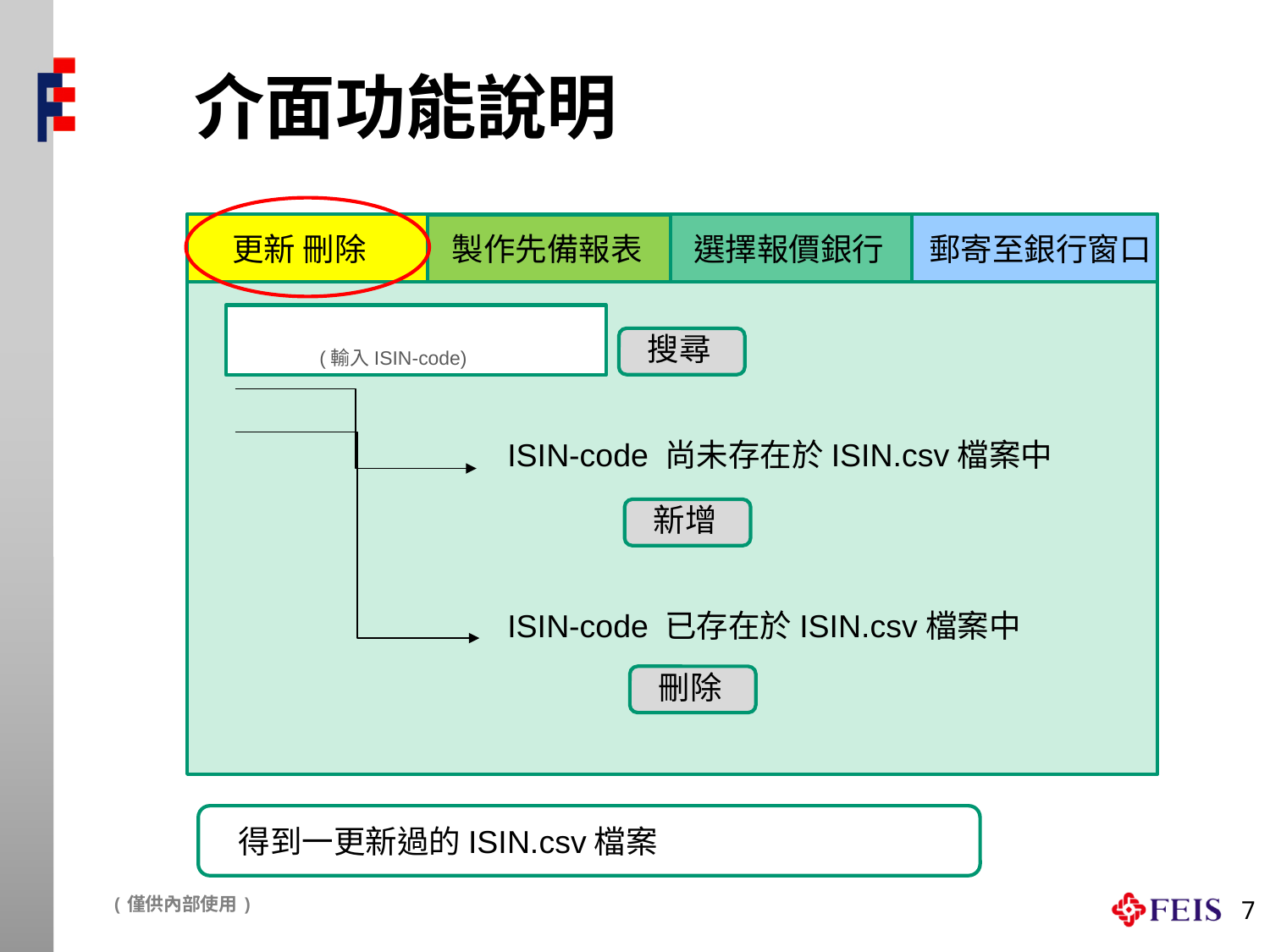

# 介面功能說明

更新 刪除
製作先備報表
選擇報價銀行
郵寄至銀行窗口

搜尋

(輸入ISIN-code)
ISIN-code 尚未存在於ISIN.csv檔案中
新增

ISIN-code 已存在於ISIN.csv檔案中
刪除

得到一更新過的ISIN.csv檔案
7